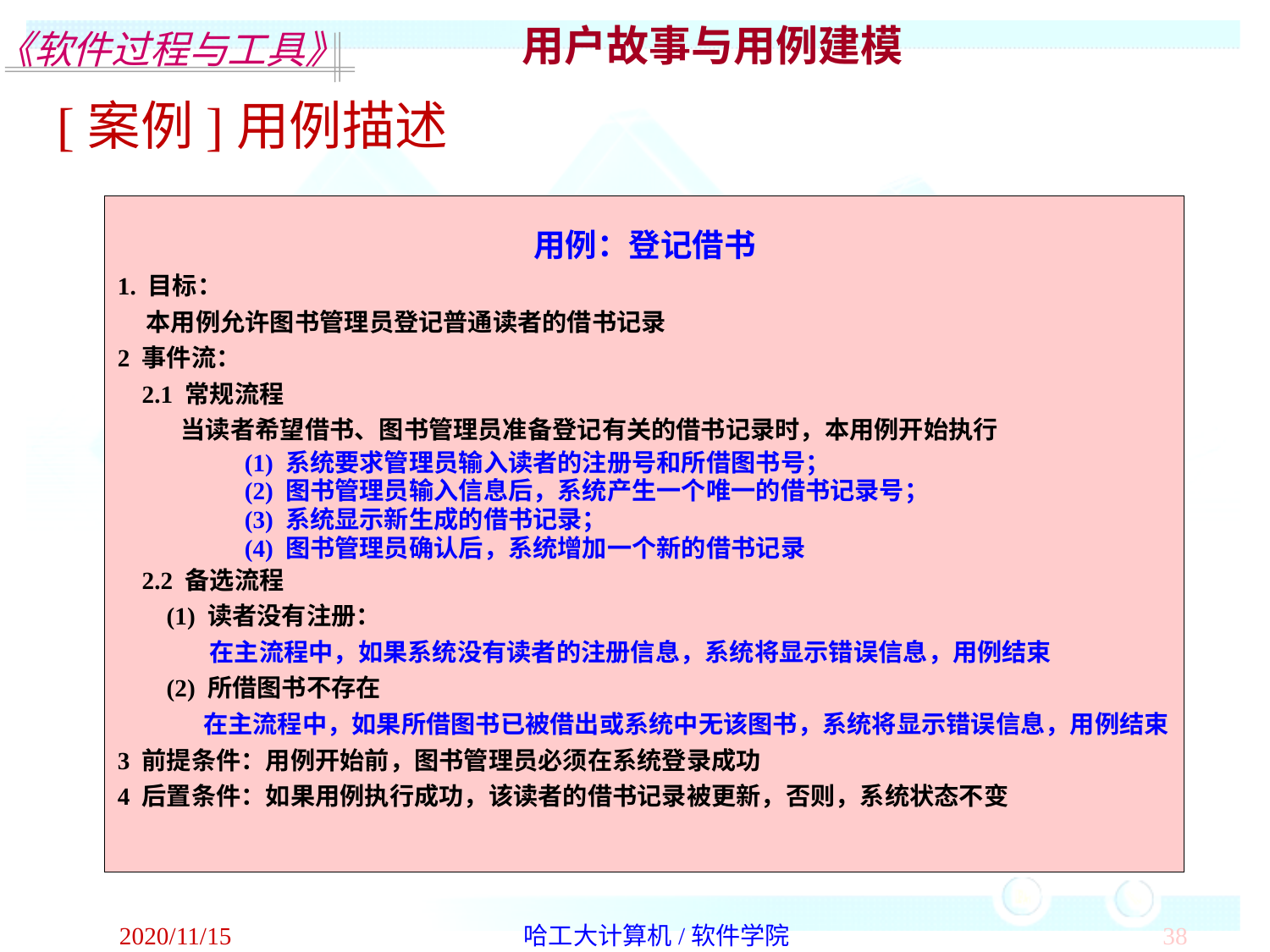

用户故事与用例建模
[案例]用例描述

用例：登记借书
1. 目标：
    本用例允许图书管理员登记普通读者的借书记录
2 事件流：
    2.1 常规流程
	当读者希望借书、图书管理员准备登记有关的借书记录时，本用例开始执行
(1) 系统要求管理员输入读者的注册号和所借图书号；
(2) 图书管理员输入信息后，系统产生一个唯一的借书记录号；
(3) 系统显示新生成的借书记录；
(4) 图书管理员确认后，系统增加一个新的借书记录
    2.2 备选流程
        (1) 读者没有注册：
	    在主流程中，如果系统没有读者的注册信息，系统将显示错误信息，用例结束
        (2) 所借图书不存在
              在主流程中，如果所借图书已被借出或系统中无该图书，系统将显示错误信息，用例结束
3 前提条件：用例开始前，图书管理员必须在系统登录成功
4 后置条件：如果用例执行成功，该读者的借书记录被更新，否则，系统状态不变